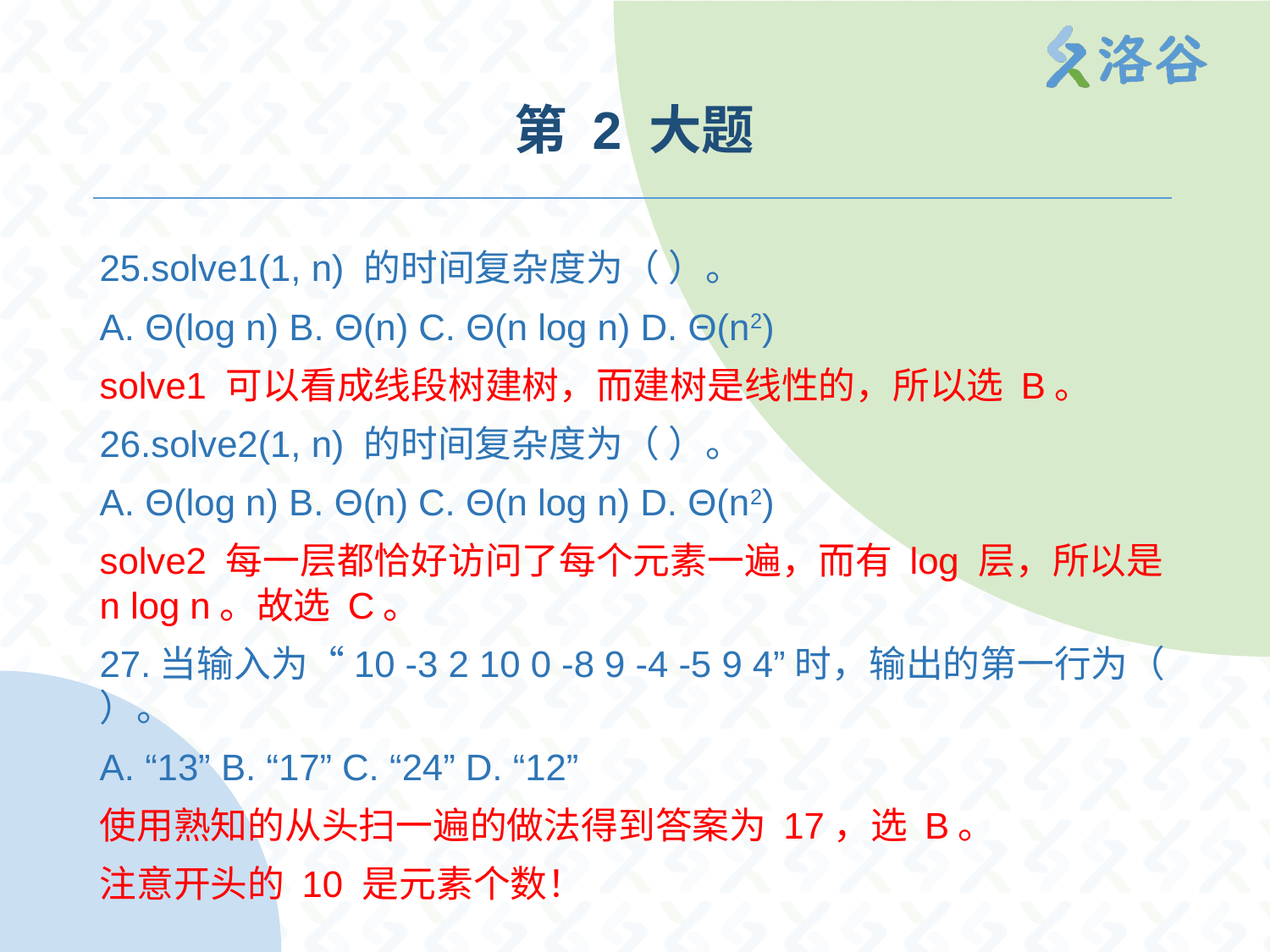

# 第 2 大题
25.solve1(1, n) 的时间复杂度为（ ）。
A. Θ(log n) B. Θ(n) C. Θ(n log n) D. Θ(n2)
solve1 可以看成线段树建树，而建树是线性的，所以选 B。
26.solve2(1, n) 的时间复杂度为（ ）。
A. Θ(log n) B. Θ(n) C. Θ(n log n) D. Θ(n2)
solve2 每一层都恰好访问了每个元素一遍，而有 log 层，所以是 n log n。故选 C。
27.当输入为“10 -3 2 10 0 -8 9 -4 -5 9 4”时，输出的第一行为（ ）。
A. “13” B. “17” C. “24” D. “12”
使用熟知的从头扫一遍的做法得到答案为 17，选 B。
注意开头的 10 是元素个数！